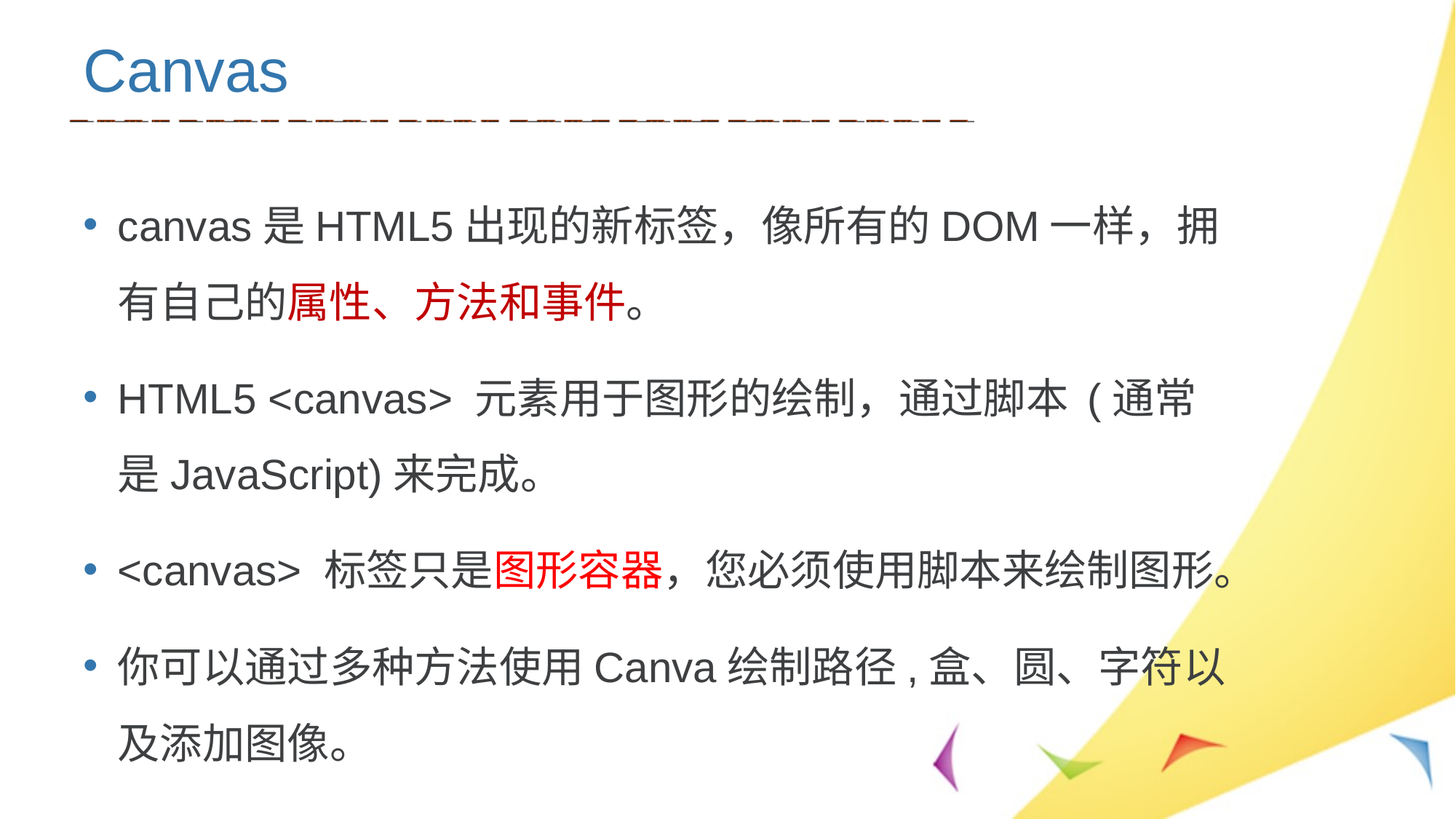

# Canvas
canvas是HTML5出现的新标签，像所有的DOM一样，拥有自己的属性、方法和事件。
HTML5 <canvas> 元素用于图形的绘制，通过脚本 (通常是JavaScript)来完成。
<canvas> 标签只是图形容器，您必须使用脚本来绘制图形。
你可以通过多种方法使用Canva绘制路径,盒、圆、字符以及添加图像。